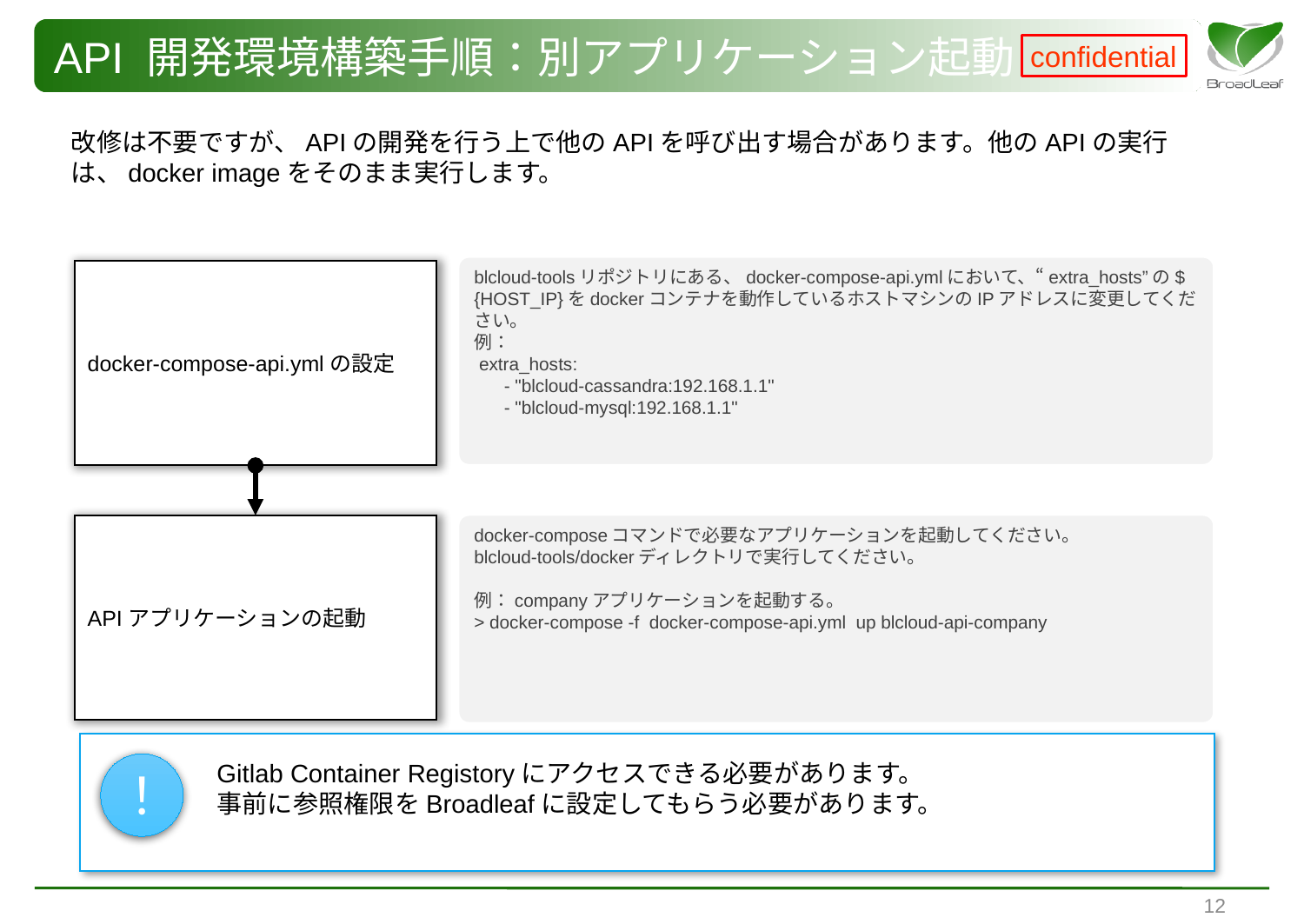

# API 開発環境構築手順：別アプリケーション起動
改修は不要ですが、APIの開発を行う上で他のAPIを呼び出す場合があります。他のAPIの実行は、docker imageをそのまま実行します。
blcloud-toolsリポジトリにある、docker-compose-api.ymlにおいて、“extra_hosts”の${HOST_IP}をdockerコンテナを動作しているホストマシンのIPアドレスに変更してください。
例：
 extra_hosts:
      - "blcloud-cassandra:192.168.1.1"
      - "blcloud-mysql:192.168.1.1"
docker-compose-api.ymlの設定
docker-composeコマンドで必要なアプリケーションを起動してください。
blcloud-tools/dockerディレクトリで実行してください。

例：companyアプリケーションを起動する。
> docker-compose -f  docker-compose-api.yml  up blcloud-api-company
APIアプリケーションの起動

Gitlab Container Registoryにアクセスできる必要があります。
事前に参照権限をBroadleafに設定してもらう必要があります。
！
12